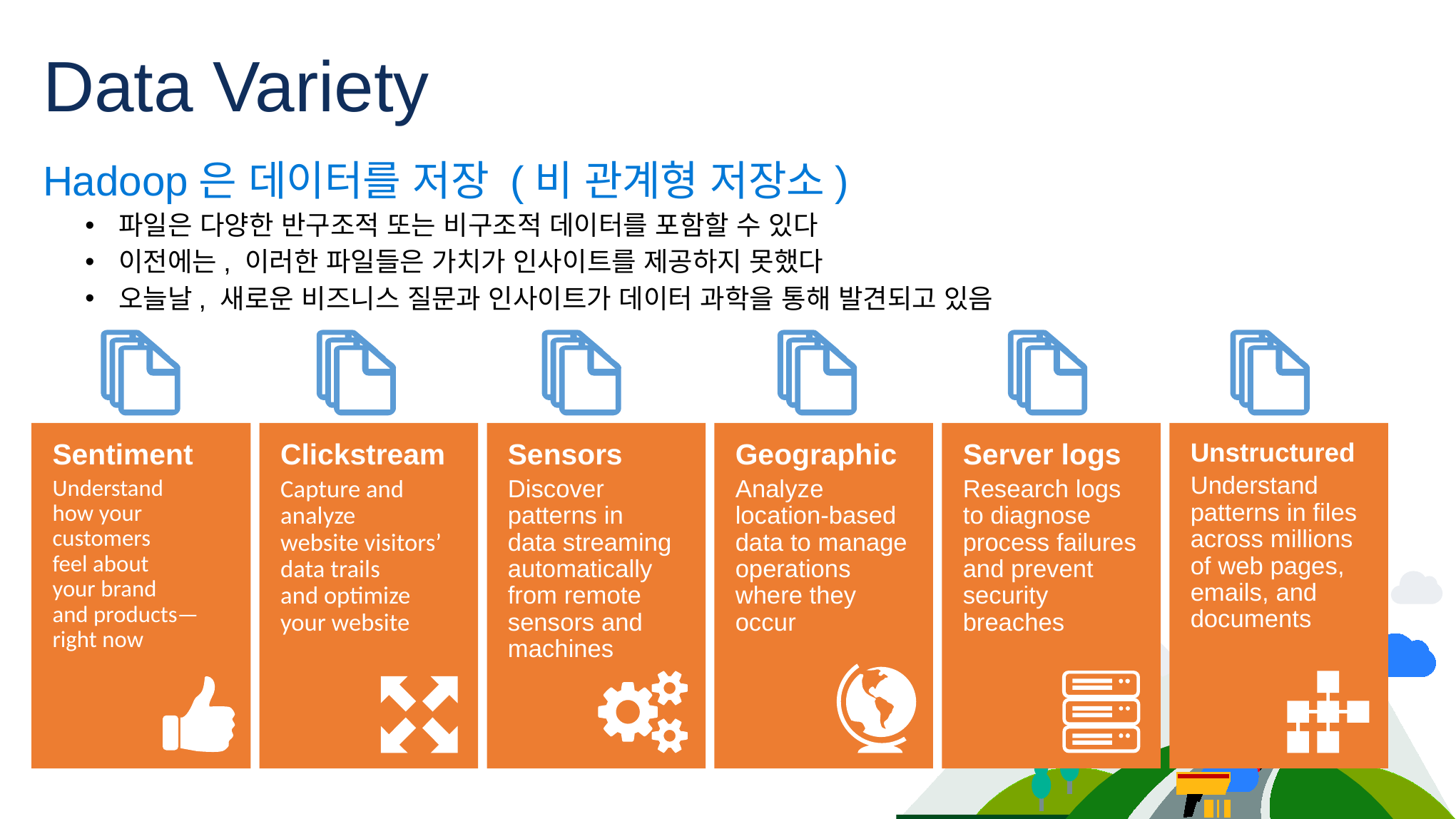

# Data Variety
Hadoop은 데이터를 저장 (비 관계형 저장소)
파일은 다양한 반구조적 또는 비구조적 데이터를 포함할 수 있다
이전에는, 이러한 파일들은 가치가 인사이트를 제공하지 못했다
오늘날, 새로운 비즈니스 질문과 인사이트가 데이터 과학을 통해 발견되고 있음

Server logs
Research logs to diagnose process failures and prevent security breaches

Unstructured
Understand patterns in files across millions of web pages, emails, and documents

Sentiment
Understand
how your customers
feel about
your brand
and products—
right now

Clickstream
Capture and analyze
website visitors’
data trails
and optimize your website

Sensors
Discover patterns in
data streaming automatically from remote sensors and machines

Geographic
Analyze location-based data to manage operations where they occur